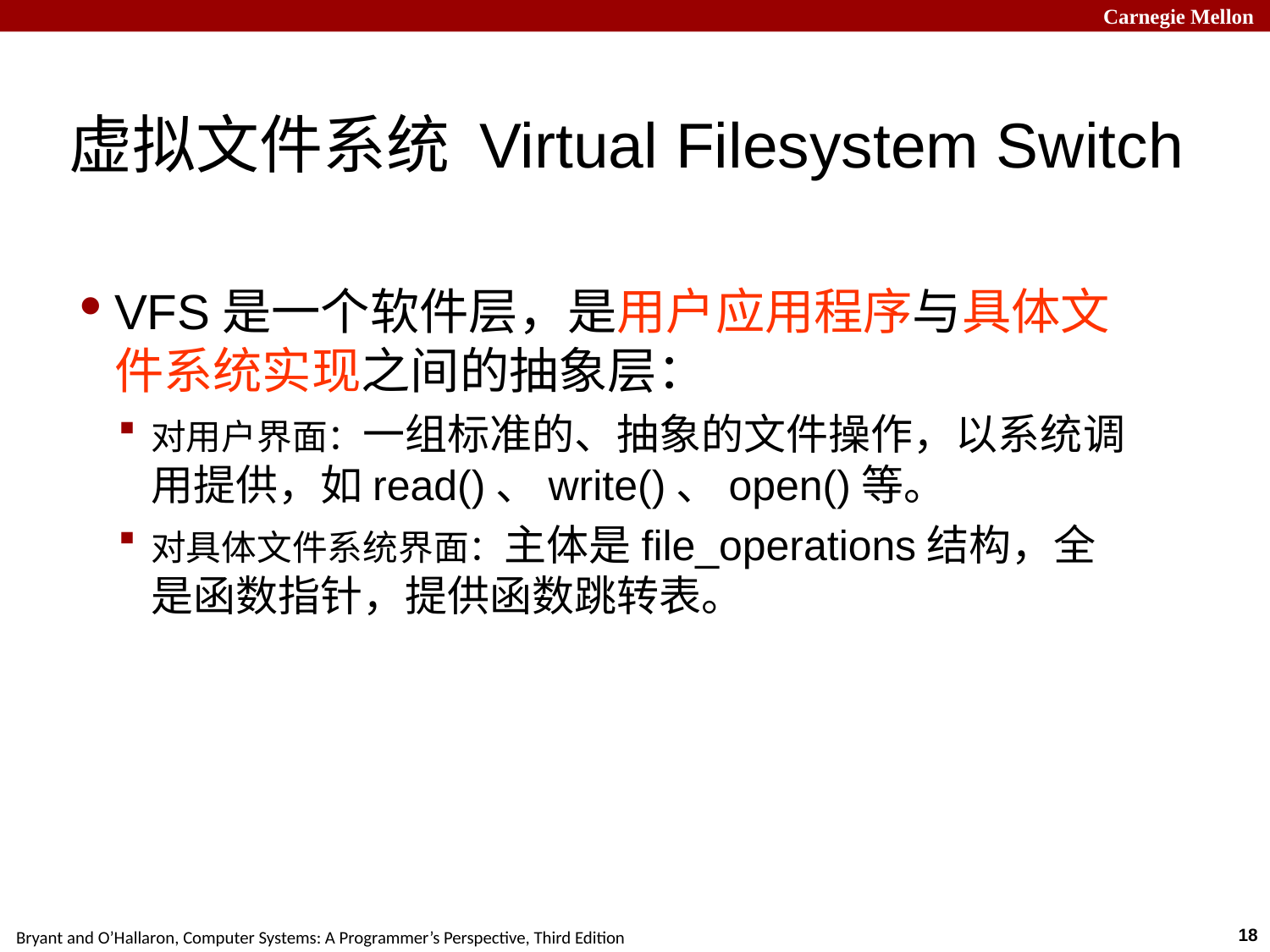

# 虚拟文件系统 Virtual Filesystem Switch
VFS是一个软件层，是用户应用程序与具体文件系统实现之间的抽象层：
对用户界面：一组标准的、抽象的文件操作，以系统调用提供，如read()、write()、open()等。
对具体文件系统界面：主体是file_operations结构，全是函数指针，提供函数跳转表。